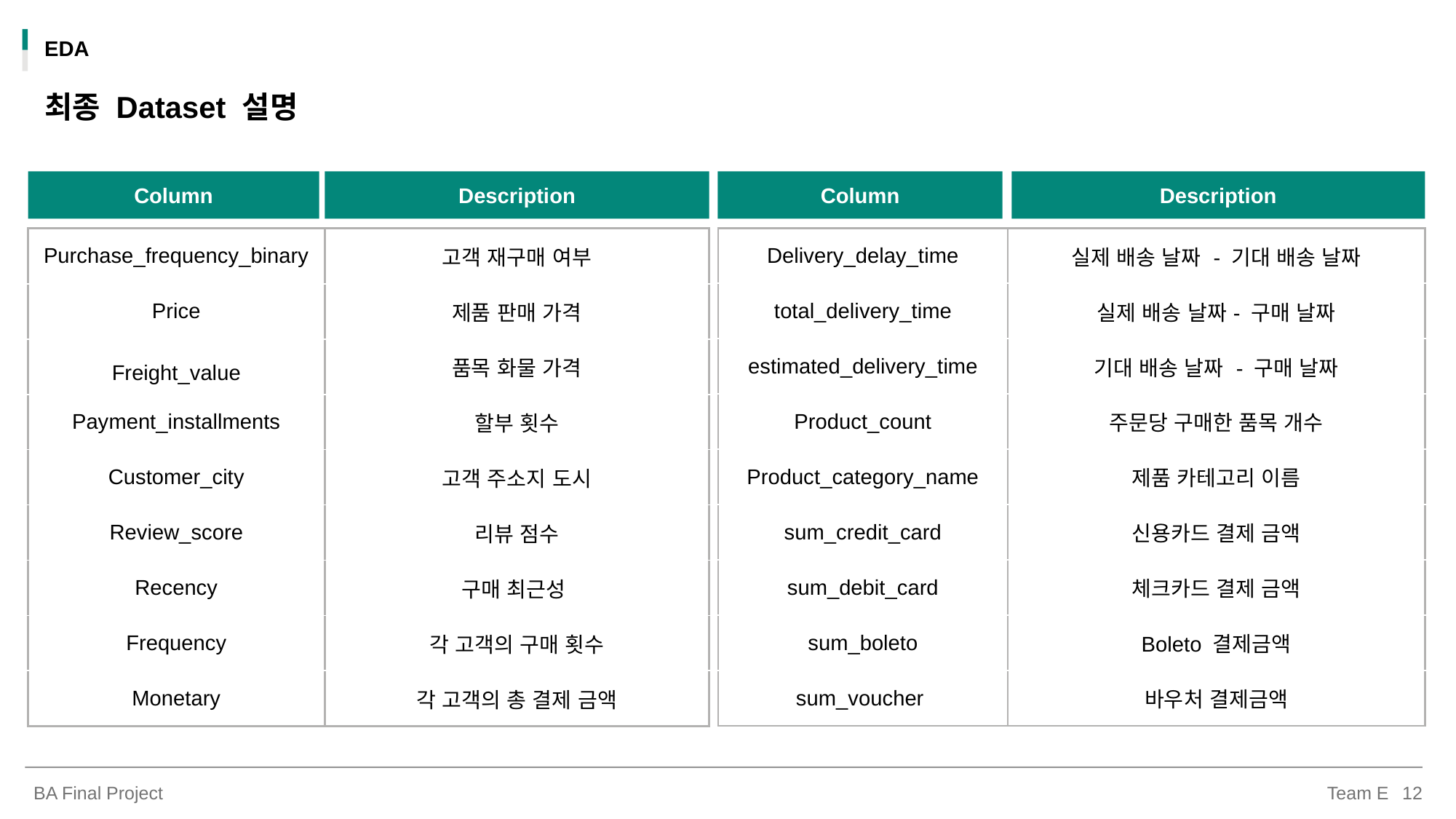

EDA

최종 Dataset 설명
Column
Description
Column
Description
| Delivery\_delay\_time | 실제 배송 날짜 - 기대 배송 날짜 |
| --- | --- |
| total\_delivery\_time | 실제 배송 날짜- 구매 날짜 |
| estimated\_delivery\_time | 기대 배송 날짜 - 구매 날짜 |
| Product\_count | 주문당 구매한 품목 개수 |
| Product\_category\_name | 제품 카테고리 이름 |
| sum\_credit\_card | 신용카드 결제 금액 |
| sum\_debit\_card | 체크카드 결제 금액 |
| sum\_boleto | Boleto 결제금액 |
| sum\_voucher | 바우처 결제금액 |
| Purchase\_frequency\_binary | 고객 재구매 여부 |
| --- | --- |
| Price | 제품 판매 가격 |
| Freight\_value | 품목 화물 가격 |
| Payment\_installments | 할부 횟수 |
| Customer\_city | 고객 주소지 도시 |
| Review\_score | 리뷰 점수 |
| Recency | 구매 최근성 |
| Frequency | 각 고객의 구매 횟수 |
| Monetary | 각 고객의 총 결제 금액 |

BA Final Project
Team E
12